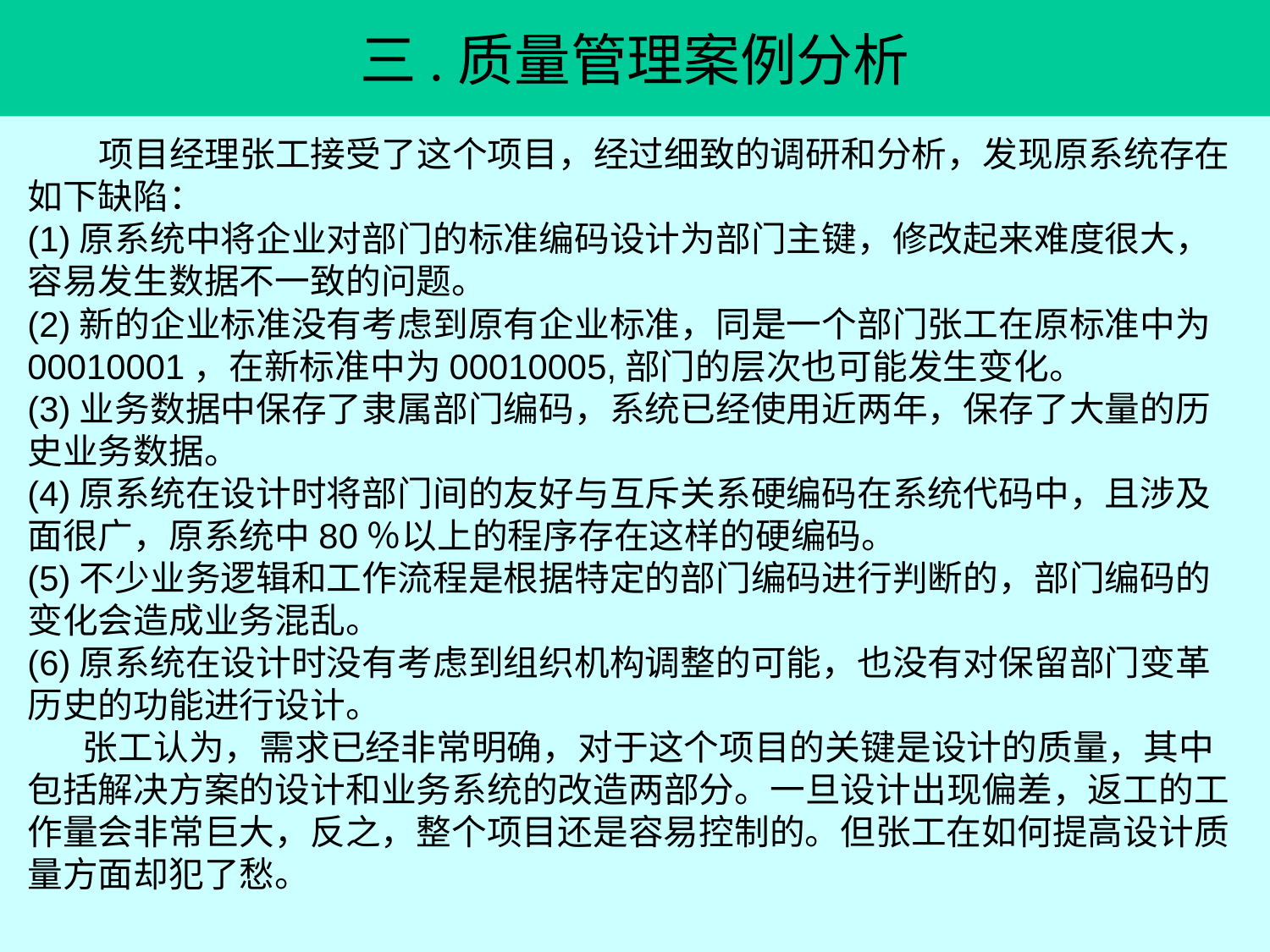

# 三.质量管理案例分析
        项目经理张工接受了这个项目，经过细致的调研和分析，发现原系统存在如下缺陷：
(1)原系统中将企业对部门的标准编码设计为部门主键，修改起来难度很大，容易发生数据不一致的问题。
(2)新的企业标准没有考虑到原有企业标准，同是一个部门张工在原标准中为00010001，在新标准中为00010005,部门的层次也可能发生变化。
(3)业务数据中保存了隶属部门编码，系统已经使用近两年，保存了大量的历史业务数据。
(4)原系统在设计时将部门间的友好与互斥关系硬编码在系统代码中，且涉及面很广，原系统中80％以上的程序存在这样的硬编码。
(5)不少业务逻辑和工作流程是根据特定的部门编码进行判断的，部门编码的变化会造成业务混乱。
(6)原系统在设计时没有考虑到组织机构调整的可能，也没有对保留部门变革历史的功能进行设计。
      张工认为，需求已经非常明确，对于这个项目的关键是设计的质量，其中包括解决方案的设计和业务系统的改造两部分。一旦设计出现偏差，返工的工作量会非常巨大，反之，整个项目还是容易控制的。但张工在如何提高设计质量方面却犯了愁。